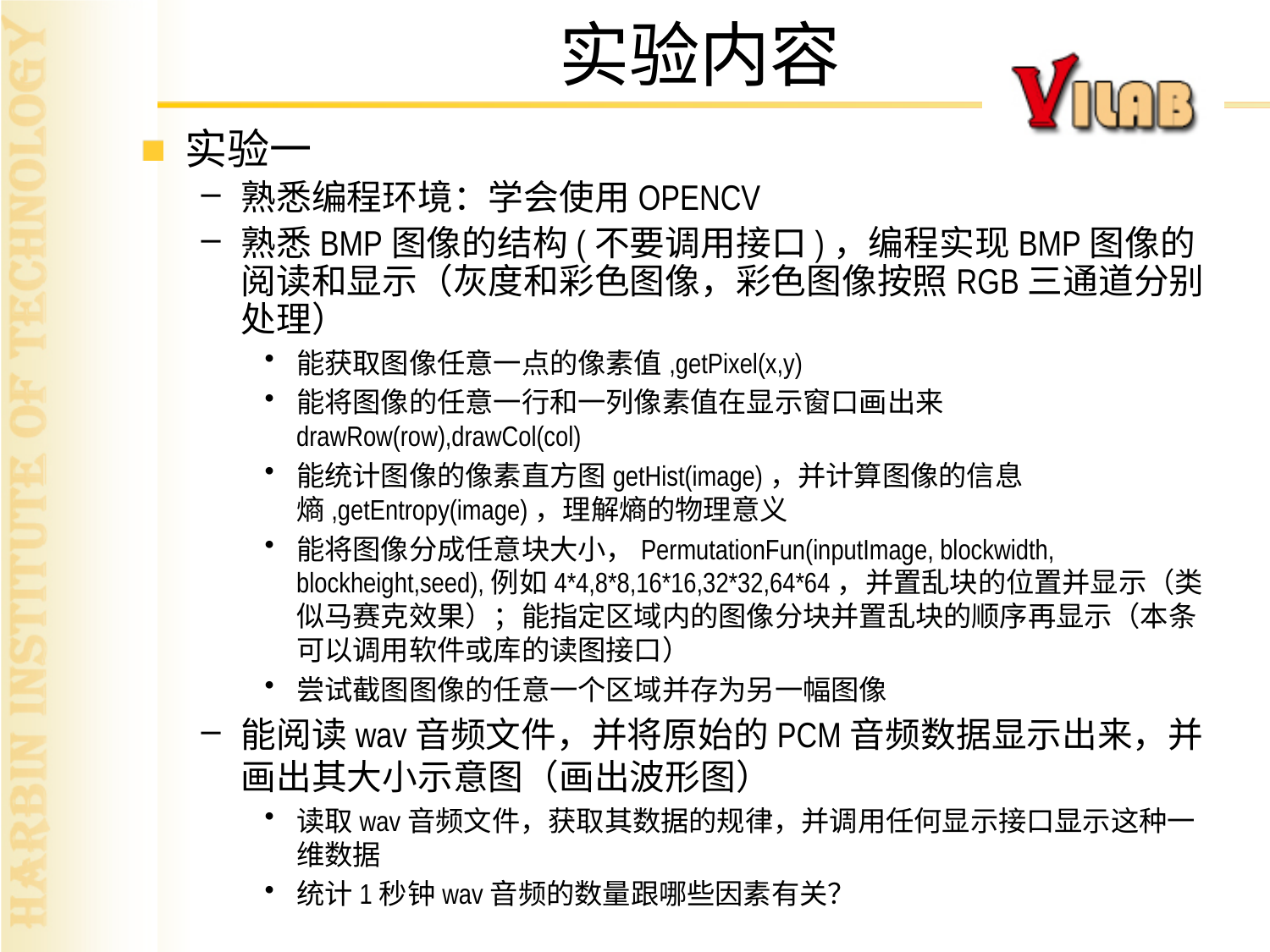

实验内容
实验一
熟悉编程环境：学会使用OPENCV
熟悉BMP图像的结构(不要调用接口)，编程实现BMP图像的阅读和显示（灰度和彩色图像，彩色图像按照RGB三通道分别处理）
能获取图像任意一点的像素值,getPixel(x,y)
能将图像的任意一行和一列像素值在显示窗口画出来drawRow(row),drawCol(col)
能统计图像的像素直方图getHist(image)，并计算图像的信息熵,getEntropy(image)，理解熵的物理意义
能将图像分成任意块大小，PermutationFun(inputImage, blockwidth, blockheight,seed),例如4*4,8*8,16*16,32*32,64*64，并置乱块的位置并显示（类似马赛克效果）；能指定区域内的图像分块并置乱块的顺序再显示（本条可以调用软件或库的读图接口）
尝试截图图像的任意一个区域并存为另一幅图像
能阅读wav音频文件，并将原始的PCM音频数据显示出来，并画出其大小示意图（画出波形图）
读取wav音频文件，获取其数据的规律，并调用任何显示接口显示这种一维数据
统计1秒钟wav音频的数量跟哪些因素有关？